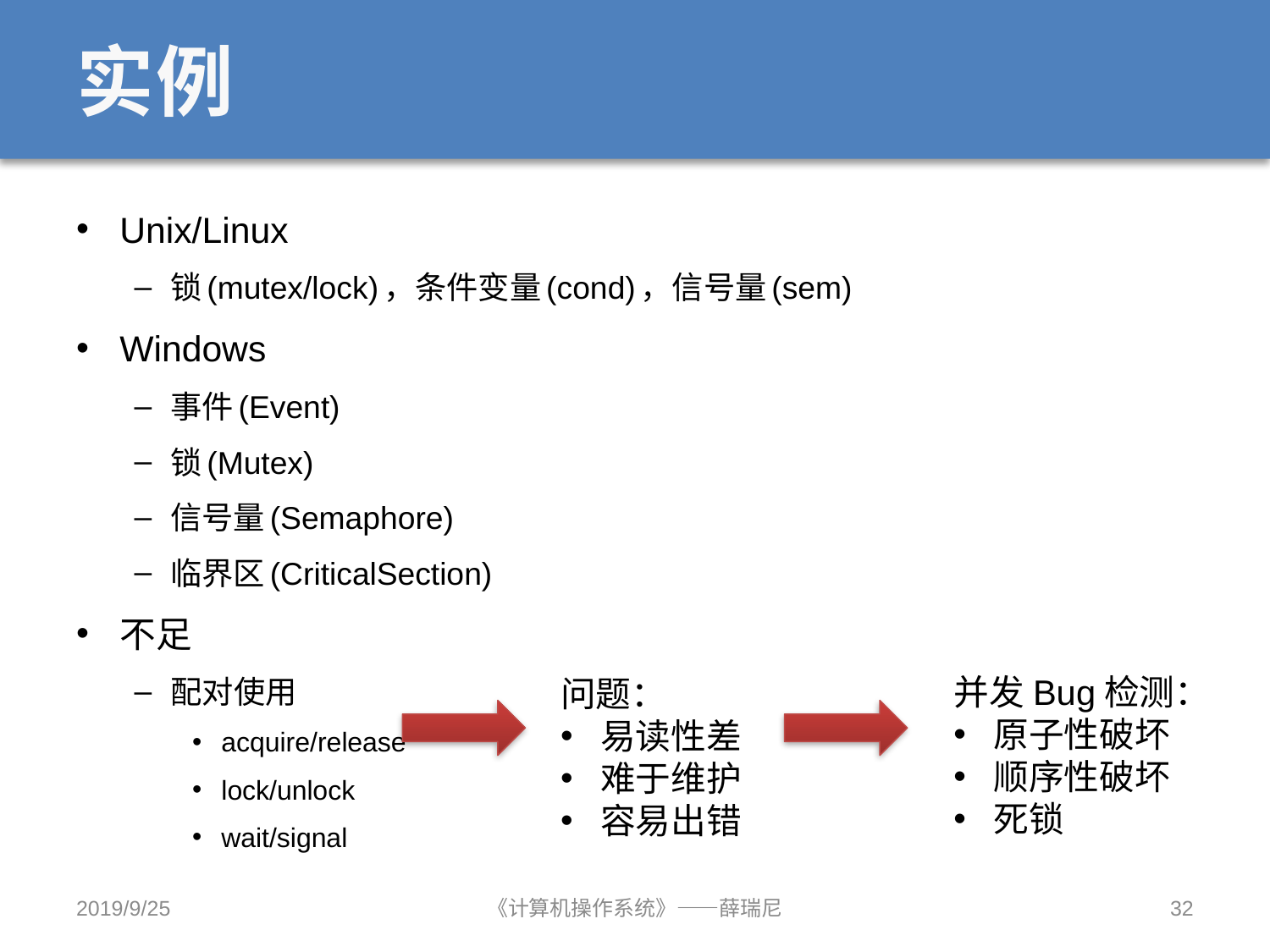

# 实例
Unix/Linux
锁(mutex/lock)，条件变量(cond)，信号量(sem)
Windows
事件(Event)
锁(Mutex)
信号量(Semaphore)
临界区(CriticalSection)
不足
配对使用
acquire/release
lock/unlock
wait/signal
并发Bug检测：
原子性破坏
顺序性破坏
死锁
问题：
易读性差
难于维护
容易出错

2019/9/25
《计算机操作系统》——薛瑞尼
32